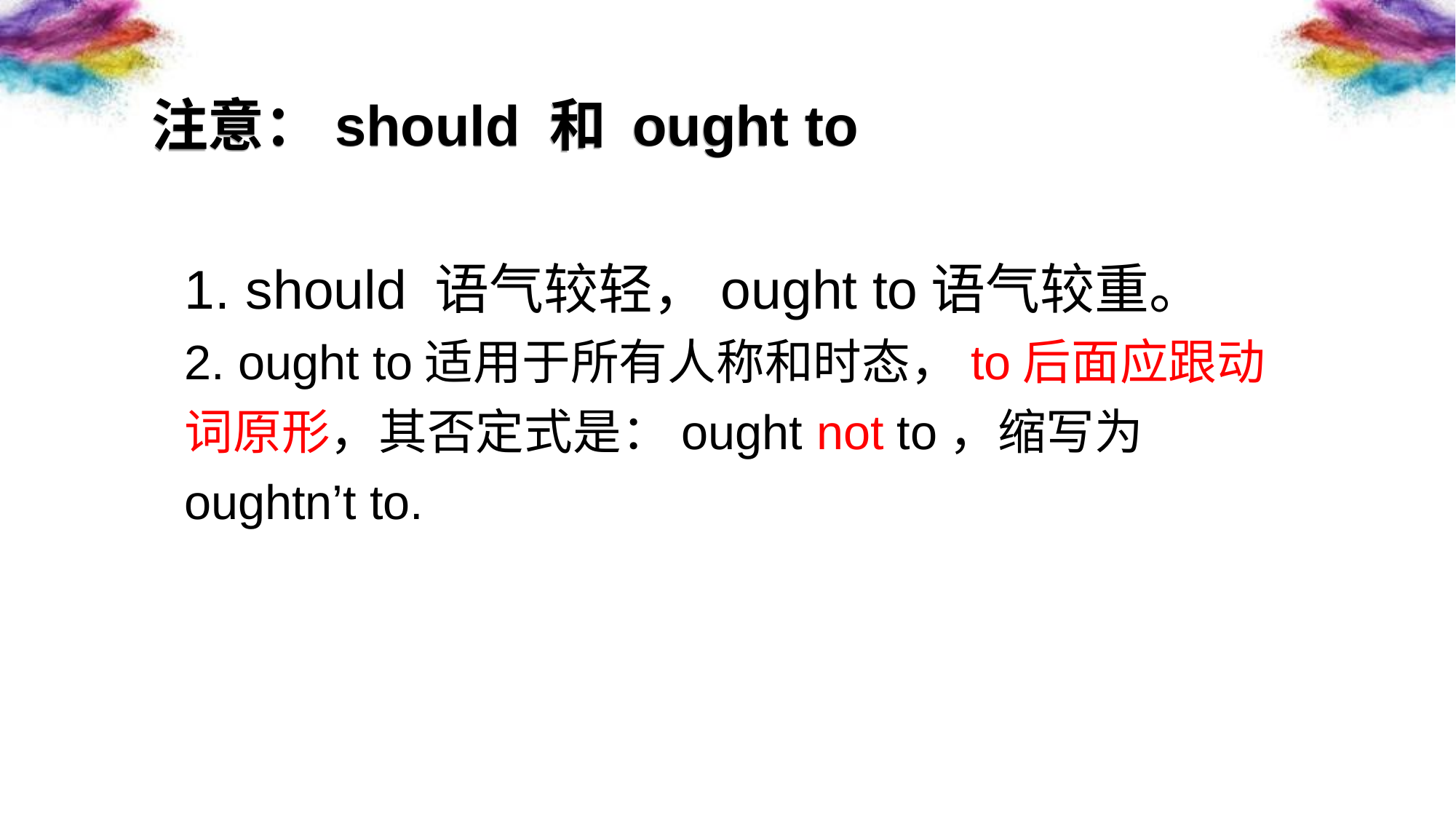

注意：should 和 ought to
should 语气较轻，ought to语气较重。
2. ought to适用于所有人称和时态，to后面应跟动词原形，其否定式是：ought not to，缩写为oughtn’t to.